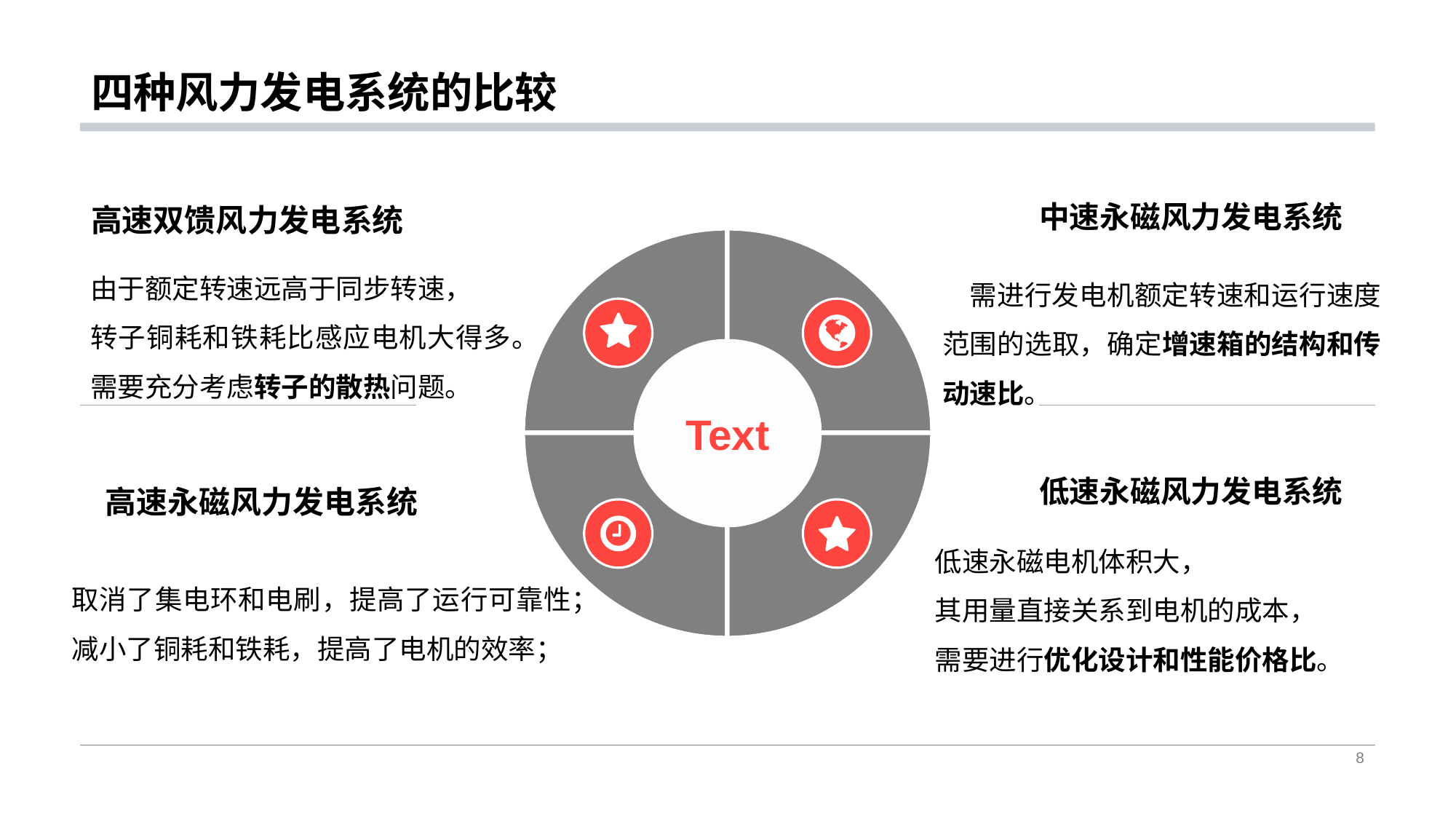

# 四种风力发电系统的比较
高速双馈风力发电系统
中速永磁风力发电系统

Text

低速永磁风力发电系统
高速永磁风力发电系统
由于额定转速远高于同步转速，
转子铜耗和铁耗比感应电机大得多。
需要充分考虑转子的散热问题。
需进行发电机额定转速和运行速度范围的选取，确定增速箱的结构和传动速比。

低速永磁电机体积大，
其用量直接关系到电机的成本，
需要进行优化设计和性能价格比。
取消了集电环和电刷，提高了运行可靠性；
减小了铜耗和铁耗，提高了电机的效率；
8